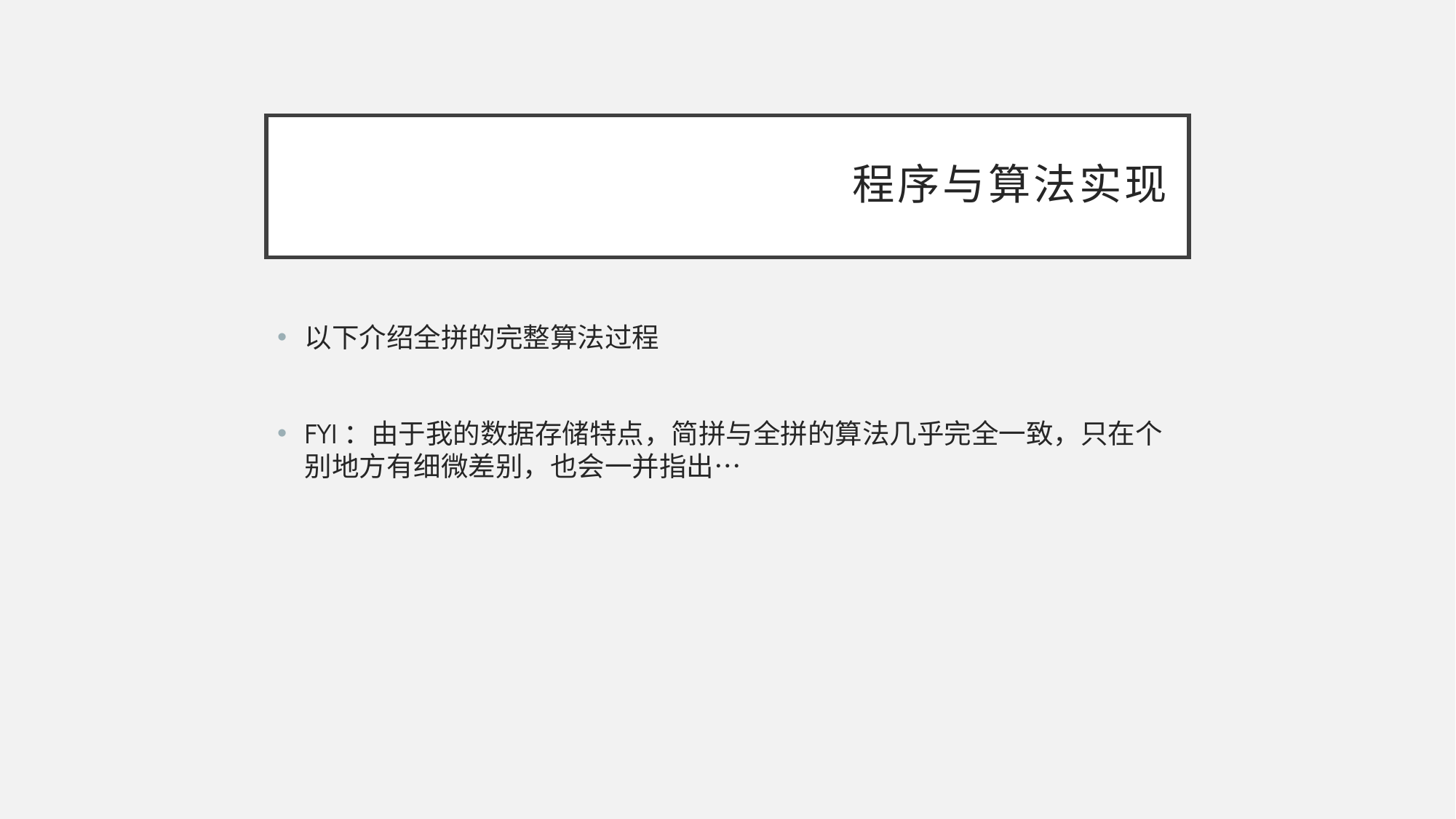

# 程序与算法实现
以下介绍全拼的完整算法过程

FYI：由于我的数据存储特点，简拼与全拼的算法几乎完全一致，只在个别地方有细微差别，也会一并指出…